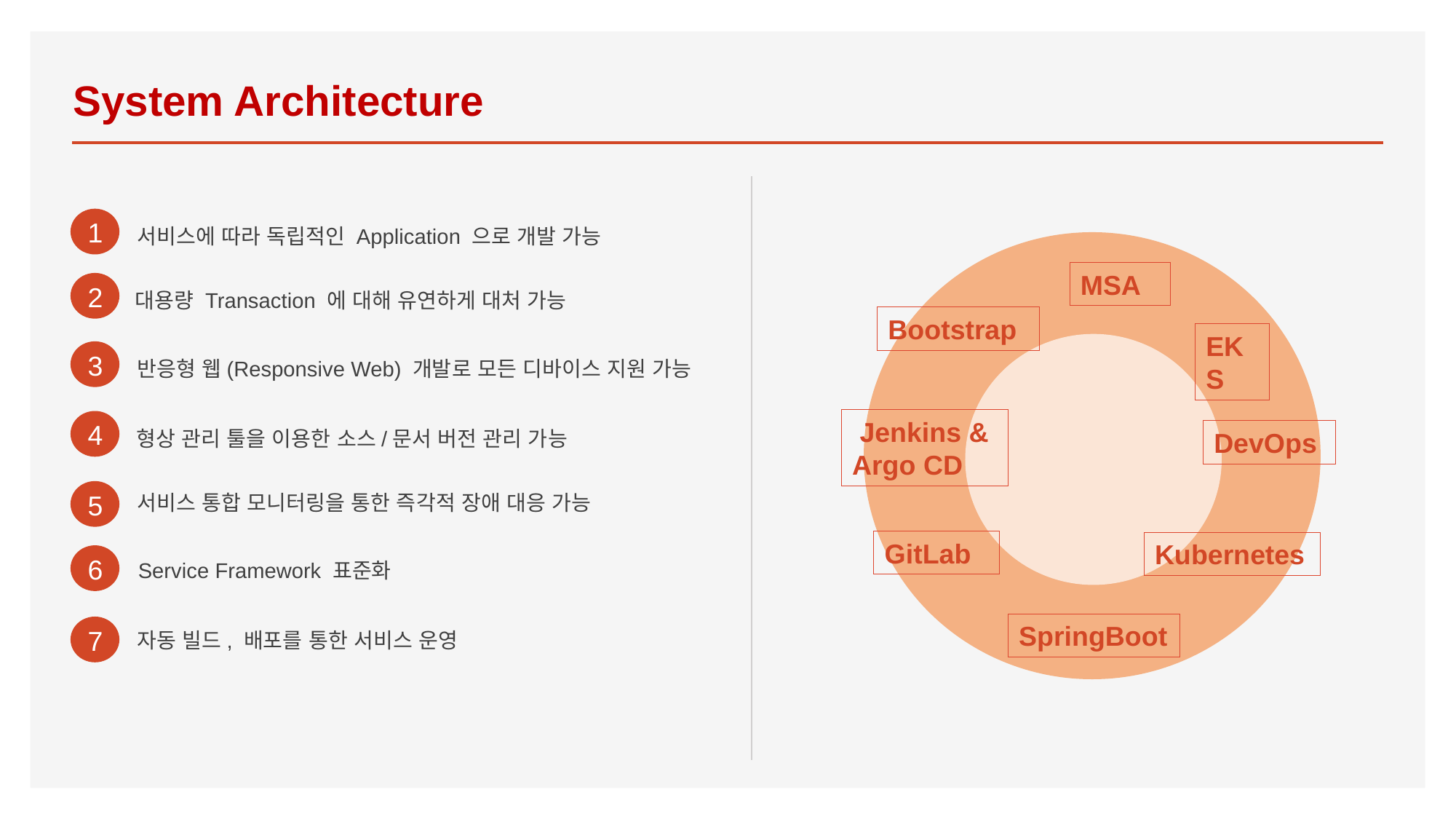

# System Architecture

1
서비스에 따라 독립적인 Application 으로 개발 가능

MSA

2
대용량 Transaction 에 대해 유연하게 대처 가능
Bootstrap
EKS

3
반응형 웹(Responsive Web) 개발로 모든 디바이스 지원 가능
 Jenkins & Argo CD

4
형상 관리 툴을 이용한 소스/문서 버전 관리 가능
DevOps

5
서비스 통합 모니터링을 통한 즉각적 장애 대응 가능

GitLab
Kubernetes

6
Service Framework 표준화
SpringBoot

7
자동 빌드, 배포를 통한 서비스 운영